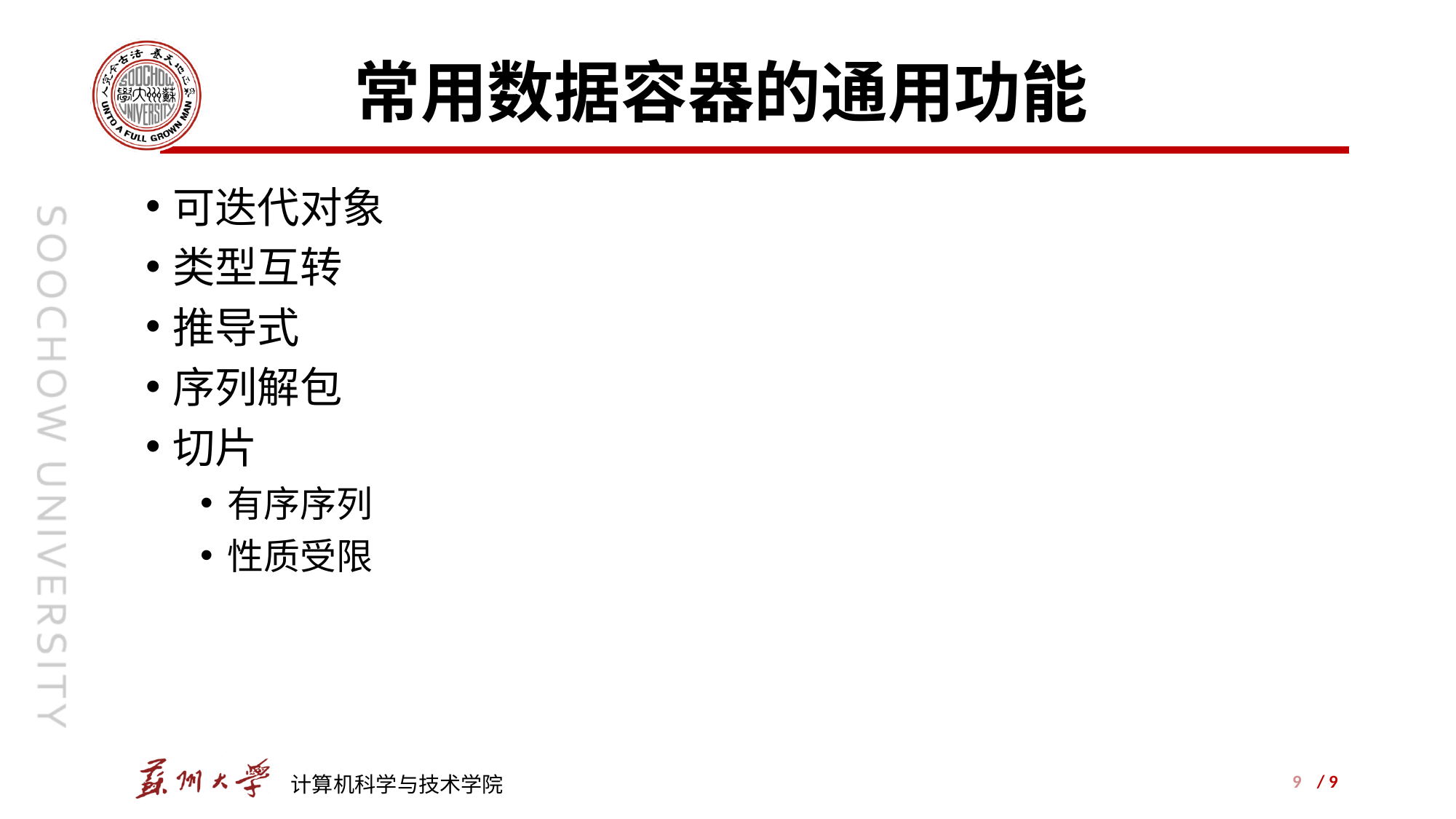

# 常用数据容器的通用功能
可迭代对象
类型互转
推导式
序列解包
切片
有序序列
性质受限
9